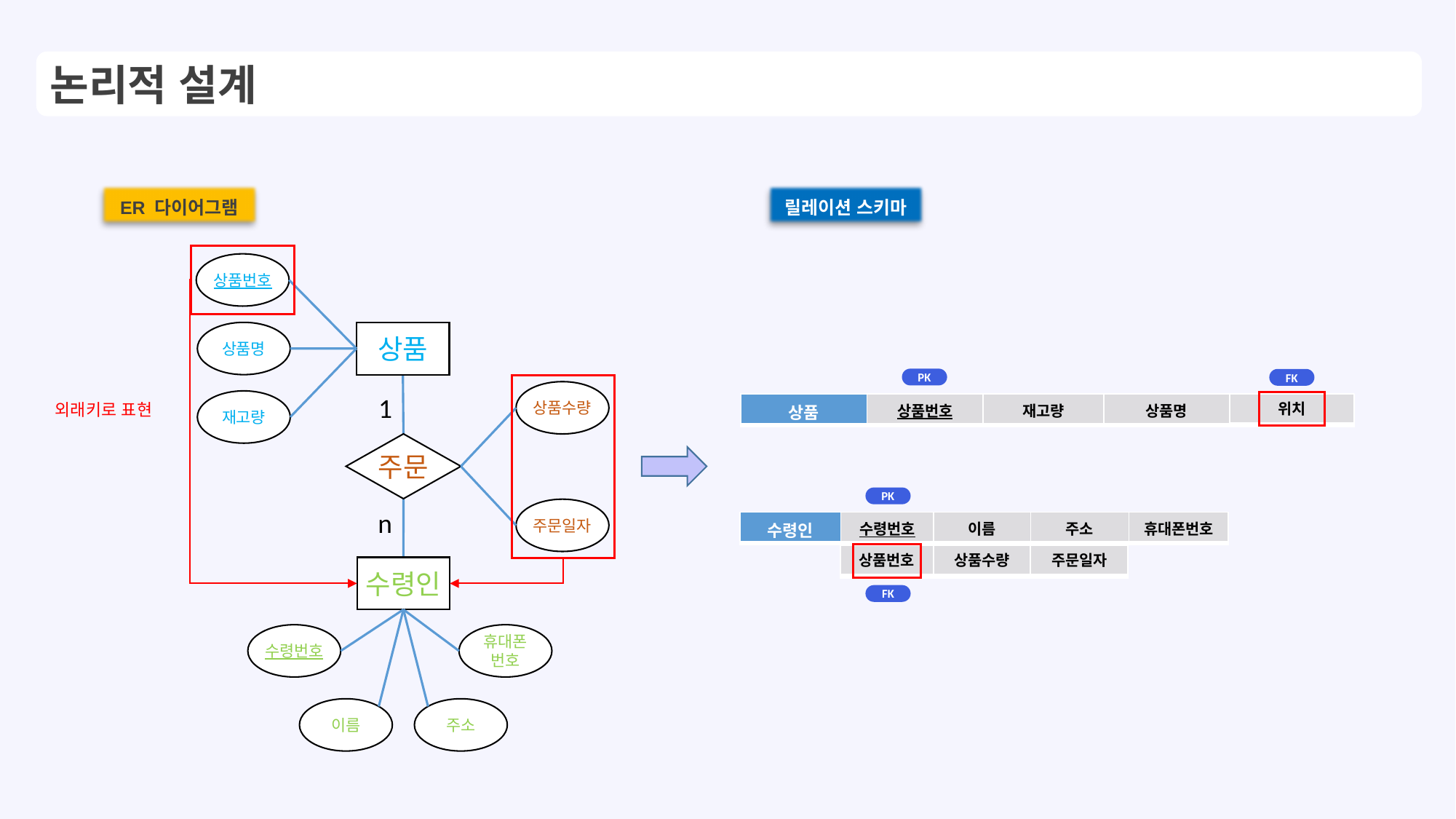

논리적 설계
릴레이션 스키마
ER 다이어그램

상품번호
상품명
상품
재고량
PK
FK

상품수량
주문
주문일자
1

외래키로 표현
| 상품 | 상품번호 | 재고량 | 상품명 |
| --- | --- | --- | --- |
위치

PK
n
| 수령인 | 수령번호 | 이름 | 주소 | 휴대폰번호 |
| --- | --- | --- | --- | --- |

상품번호

주문일자

상품수량

수령인
수령번호
휴대폰
번호
이름
주소
FK